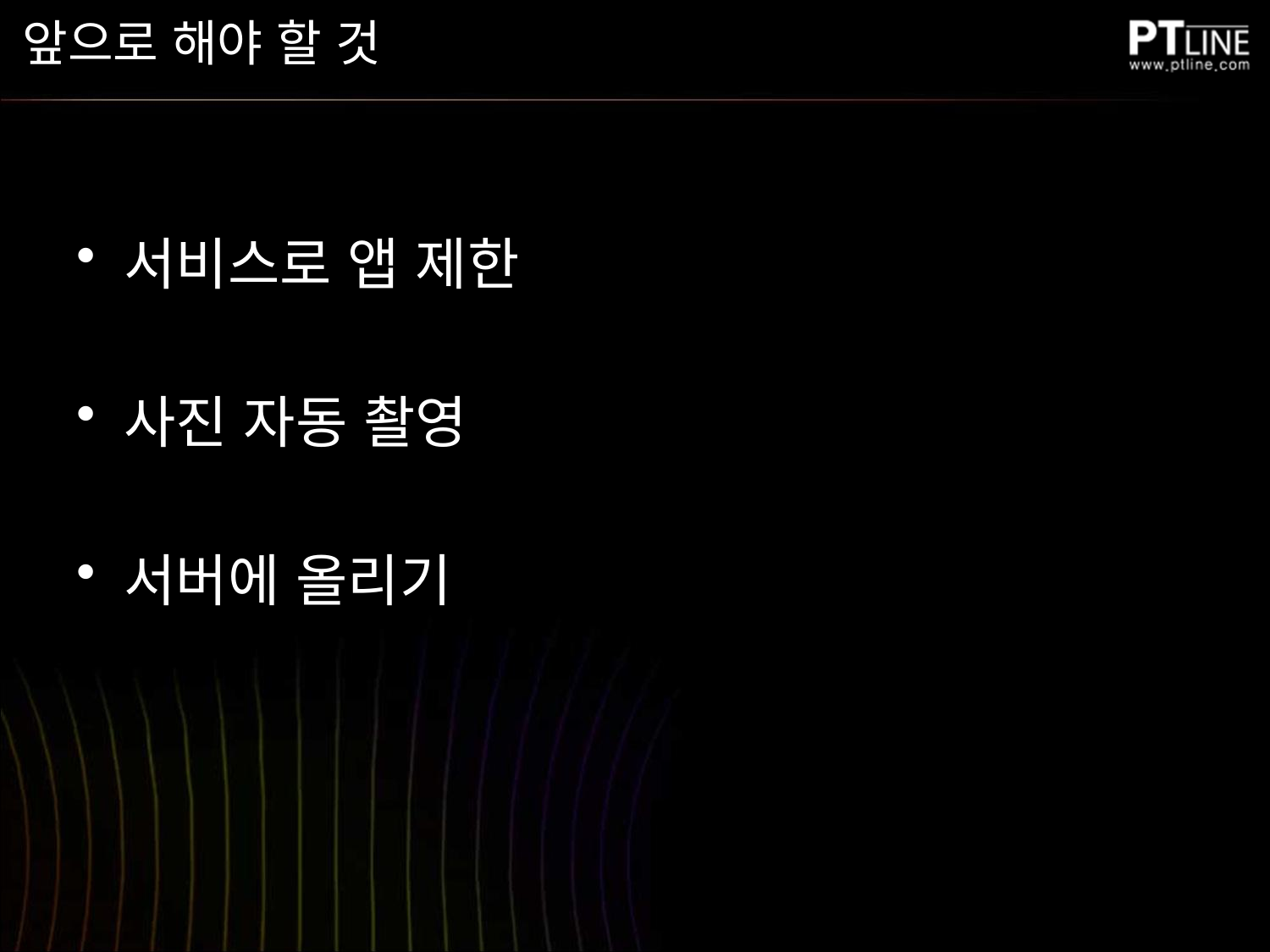

# 앞으로 해야 할 것
서비스로 앱 제한

사진 자동 촬영

서버에 올리기